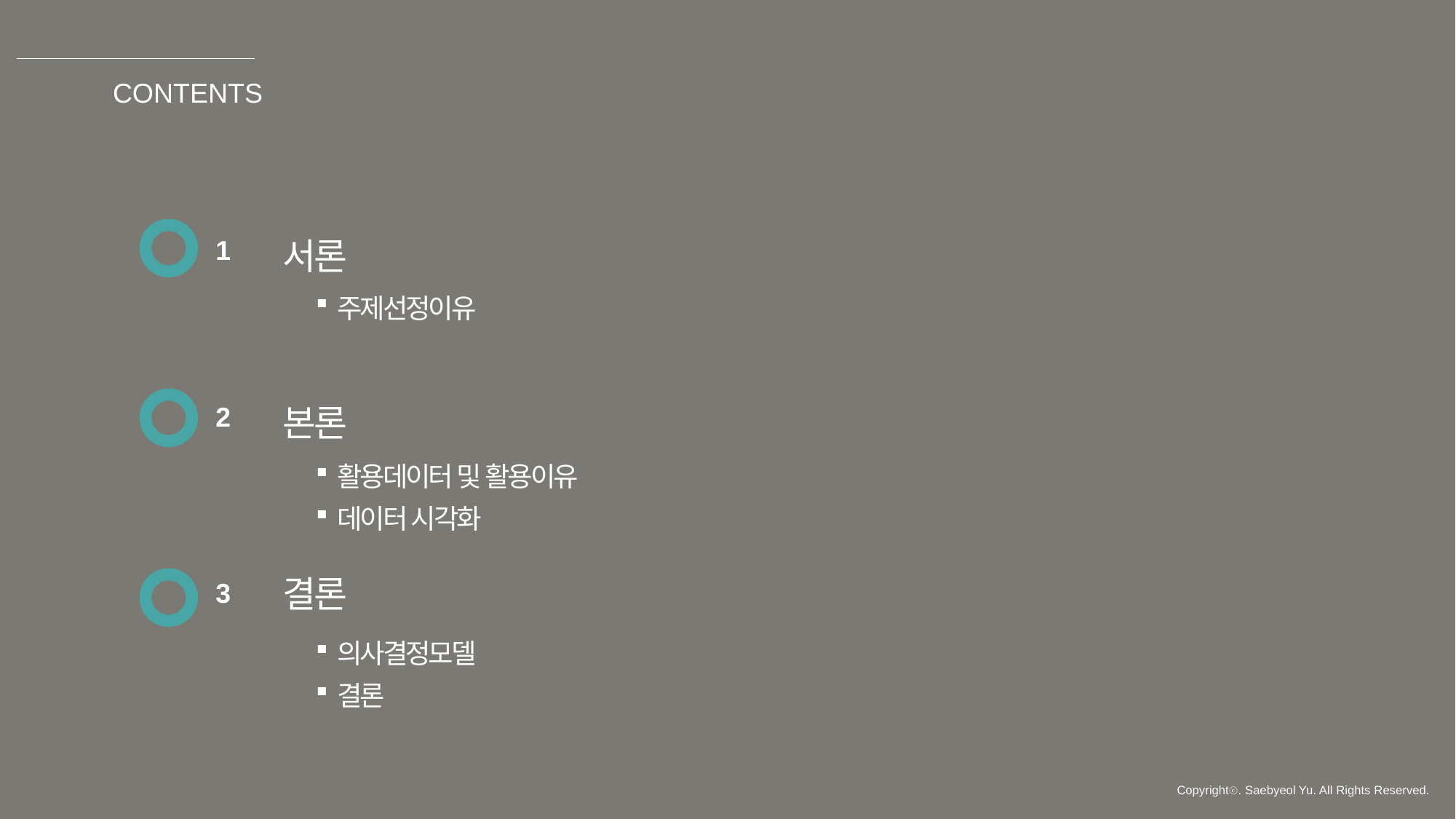

CONTENTS

1
서론
주제선정이유

2
본론
활용데이터 및 활용이유
데이터 시각화
결론
3

의사결정모델
결론
Copyrightⓒ. Saebyeol Yu. All Rights Reserved.